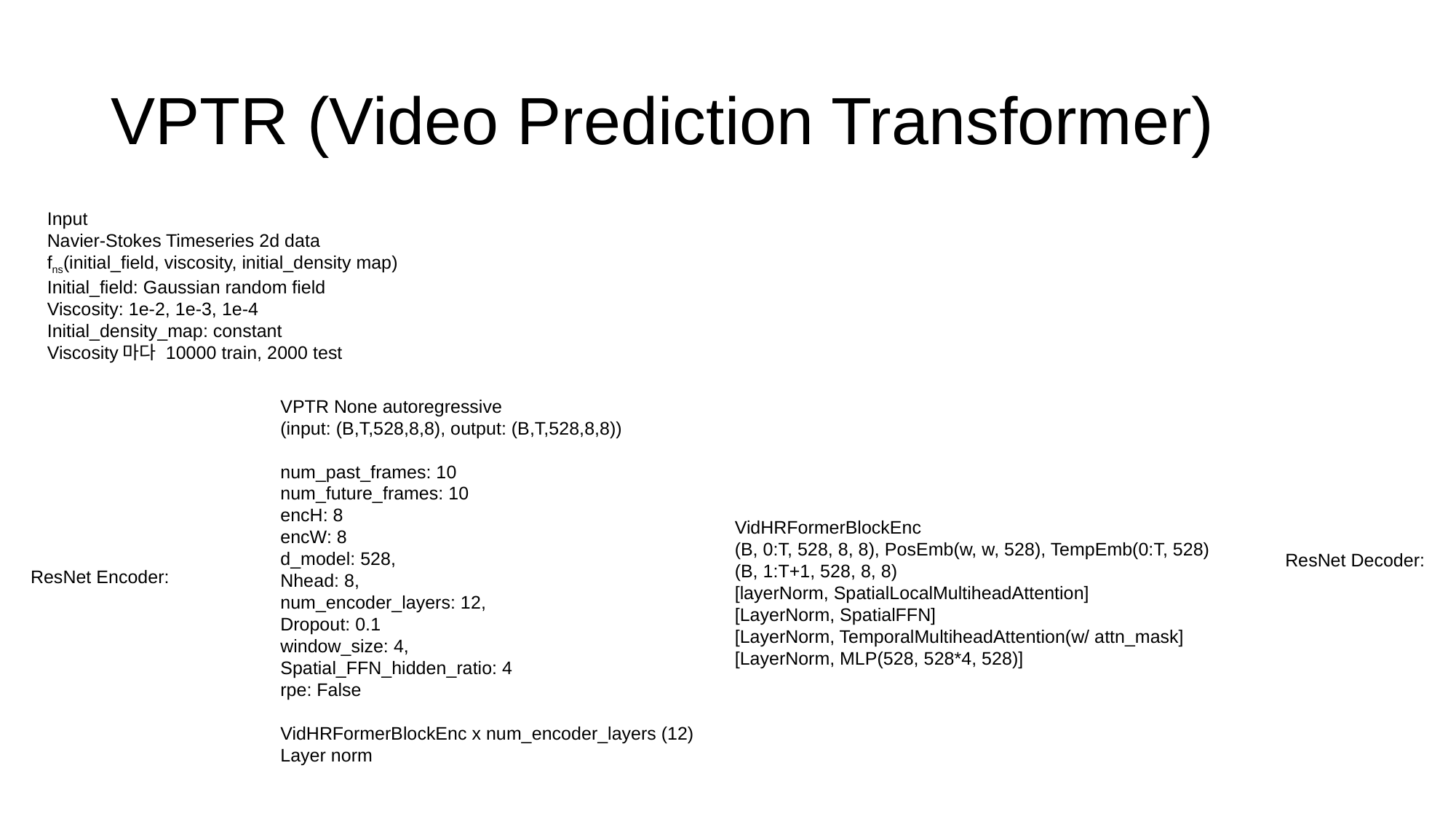

# VPTR (Video Prediction Transformer)
Input
Navier-Stokes Timeseries 2d data
fns(initial_field, viscosity, initial_density map)
Initial_field: Gaussian random field
Viscosity: 1e-2, 1e-3, 1e-4
Initial_density_map: constant
Viscosity마다 10000 train, 2000 test

VPTR None autoregressive
(input: (B,T,528,8,8), output: (B,T,528,8,8))

num_past_frames: 10
num_future_frames: 10
encH: 8
encW: 8
d_model: 528,
Nhead: 8,
num_encoder_layers: 12,
Dropout: 0.1
window_size: 4,
Spatial_FFN_hidden_ratio: 4
rpe: False

VidHRFormerBlockEnc x num_encoder_layers (12)
Layer norm

VidHRFormerBlockEnc
(B, 0:T, 528, 8, 8), PosEmb(w, w, 528), TempEmb(0:T, 528)
(B, 1:T+1, 528, 8, 8)
[layerNorm, SpatialLocalMultiheadAttention]
[LayerNorm, SpatialFFN]
[LayerNorm, TemporalMultiheadAttention(w/ attn_mask]
[LayerNorm, MLP(528, 528*4, 528)]
ResNet Decoder:
ResNet Encoder: